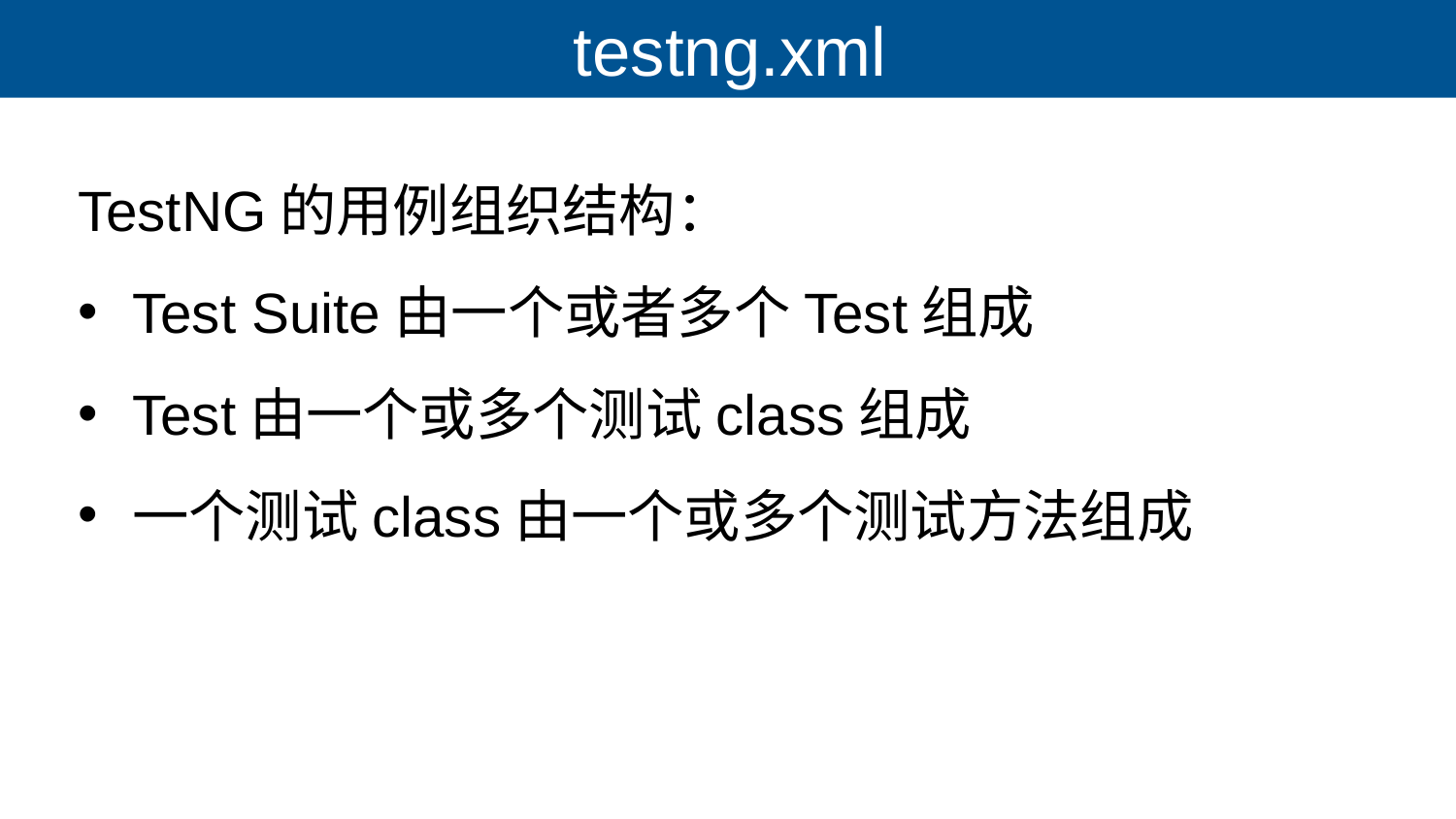

# testng.xml
TestNG的用例组织结构：
Test Suite由一个或者多个Test组成
Test由一个或多个测试class组成
一个测试class由一个或多个测试方法组成